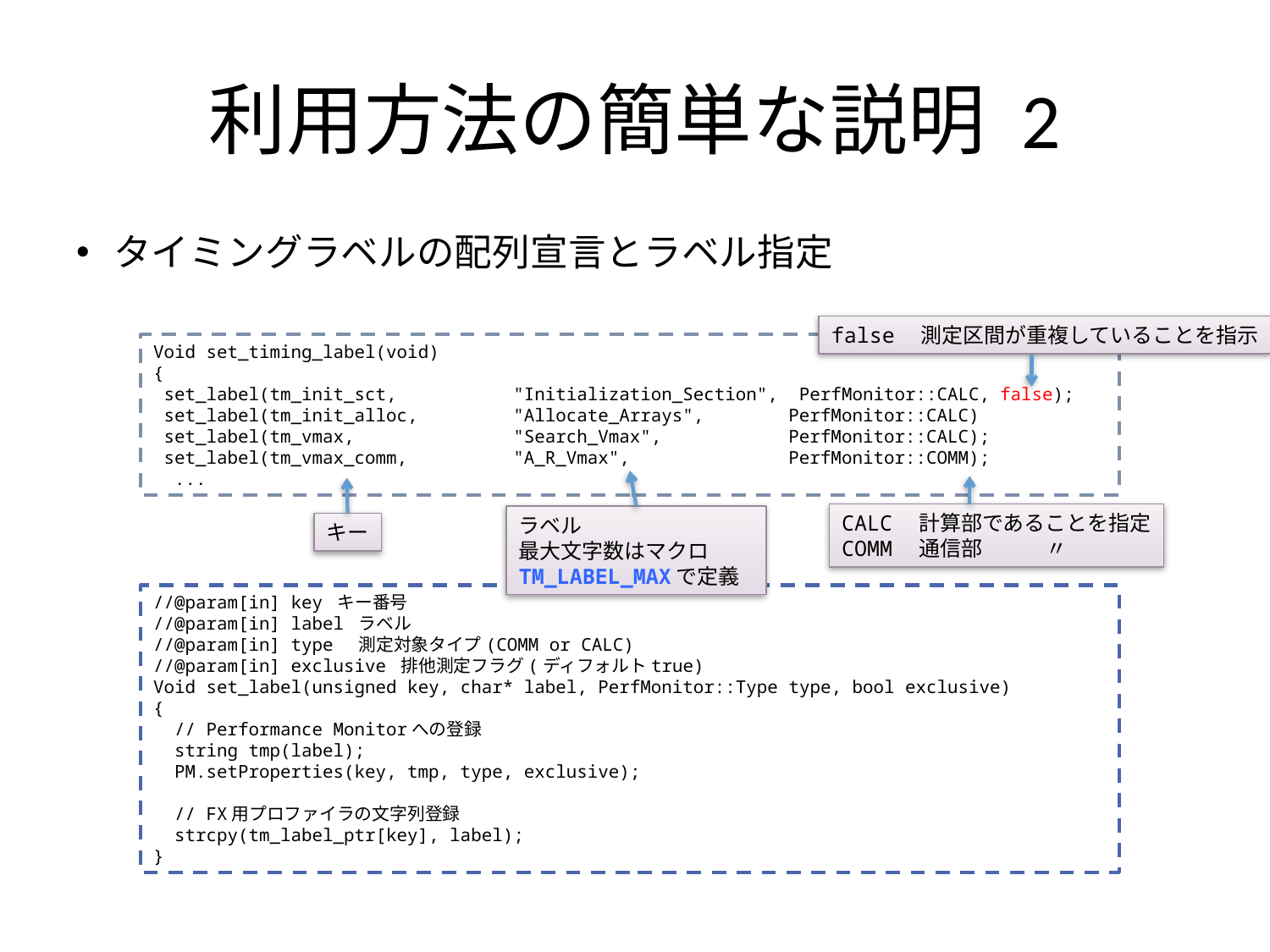

# 利用方法の簡単な説明 2
タイミングラベルの配列宣言とラベル指定

false　測定区間が重複していることを指示
Void set_timing_label(void)
{
 set_label(tm_init_sct,           "Initialization_Section",  PerfMonitor::CALC, false);
 set_label(tm_init_alloc,         "Allocate_Arrays",        PerfMonitor::CALC)
 set_label(tm_vmax,               "Search_Vmax",            PerfMonitor::CALC);
 set_label(tm_vmax_comm,          "A_R_Vmax",               PerfMonitor::COMM);
  ...
CALC　計算部であることを指定
COMM　通信部　　　〃
ラベル
最大文字数はマクロTM_LABEL_MAXで定義
キー
//@param[in] key キー番号
//@param[in] label ラベル
//@param[in] type  測定対象タイプ(COMM or CALC)
//@param[in] exclusive 排他測定フラグ(ディフォルトtrue)
Void set_label(unsigned key, char* label, PerfMonitor::Type type, bool exclusive)
{
  // Performance Monitorへの登録
  string tmp(label);
  PM.setProperties(key, tmp, type, exclusive);

  // FX用プロファイラの文字列登録
  strcpy(tm_label_ptr[key], label);
}